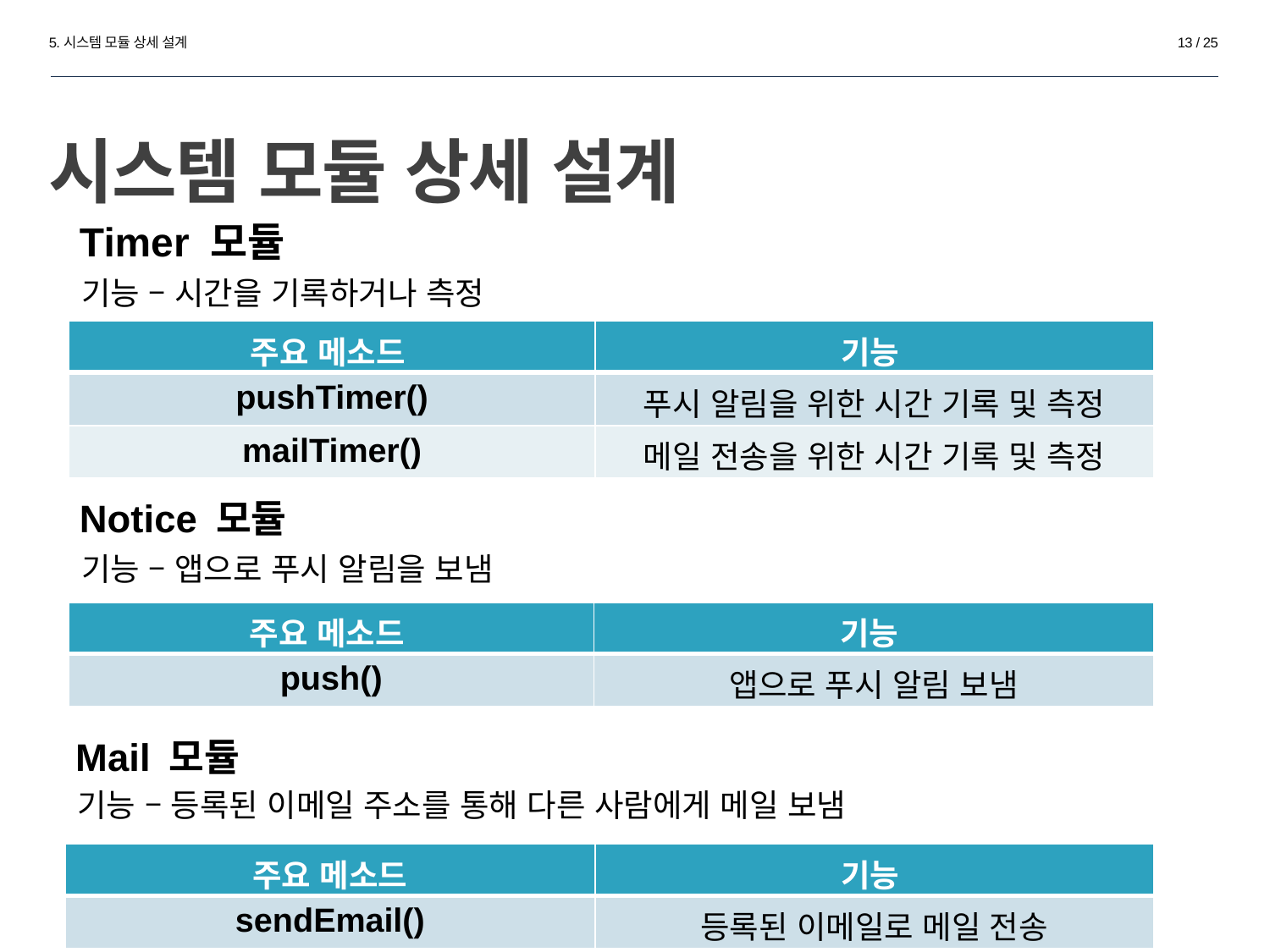

5.시스템 모듈 상세 설계
13 / 25
시스템 모듈 상세 설계
# Timer 모듈
기능 – 시간을 기록하거나 측정
| 주요 메소드 | 기능 |
| --- | --- |
| pushTimer() | 푸시 알림을 위한 시간 기록 및 측정 |
| mailTimer() | 메일 전송을 위한 시간 기록 및 측정 |
Notice 모듈
기능 – 앱으로 푸시 알림을 보냄
| 주요 메소드 | 기능 |
| --- | --- |
| push() | 앱으로 푸시 알림 보냄 |
Mail 모듈
기능 – 등록된 이메일 주소를 통해 다른 사람에게 메일 보냄
| 주요 메소드 | 기능 |
| --- | --- |
| sendEmail() | 등록된 이메일로 메일 전송 |